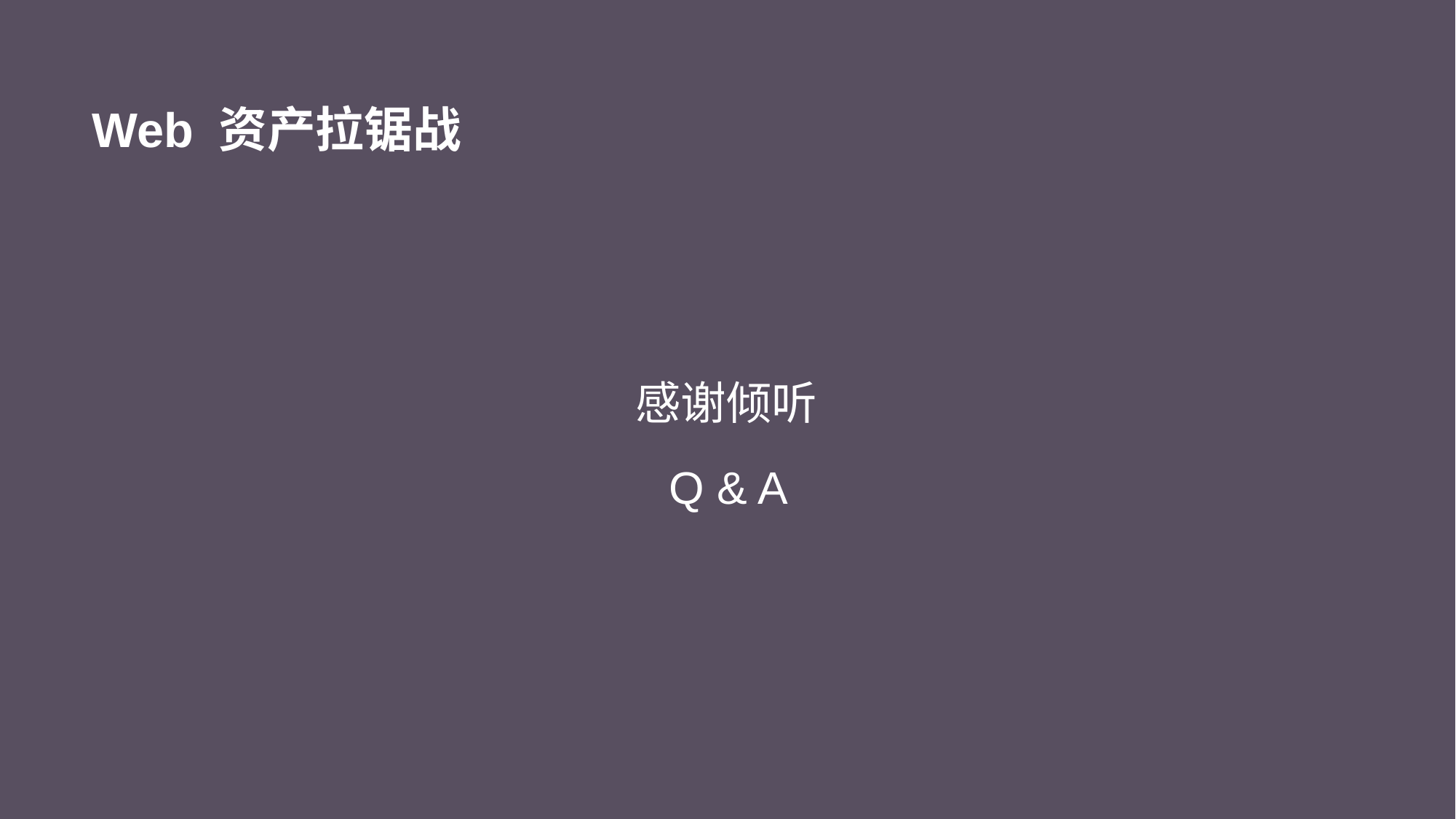

# Web 资产拉锯战
感谢倾听
Q & A